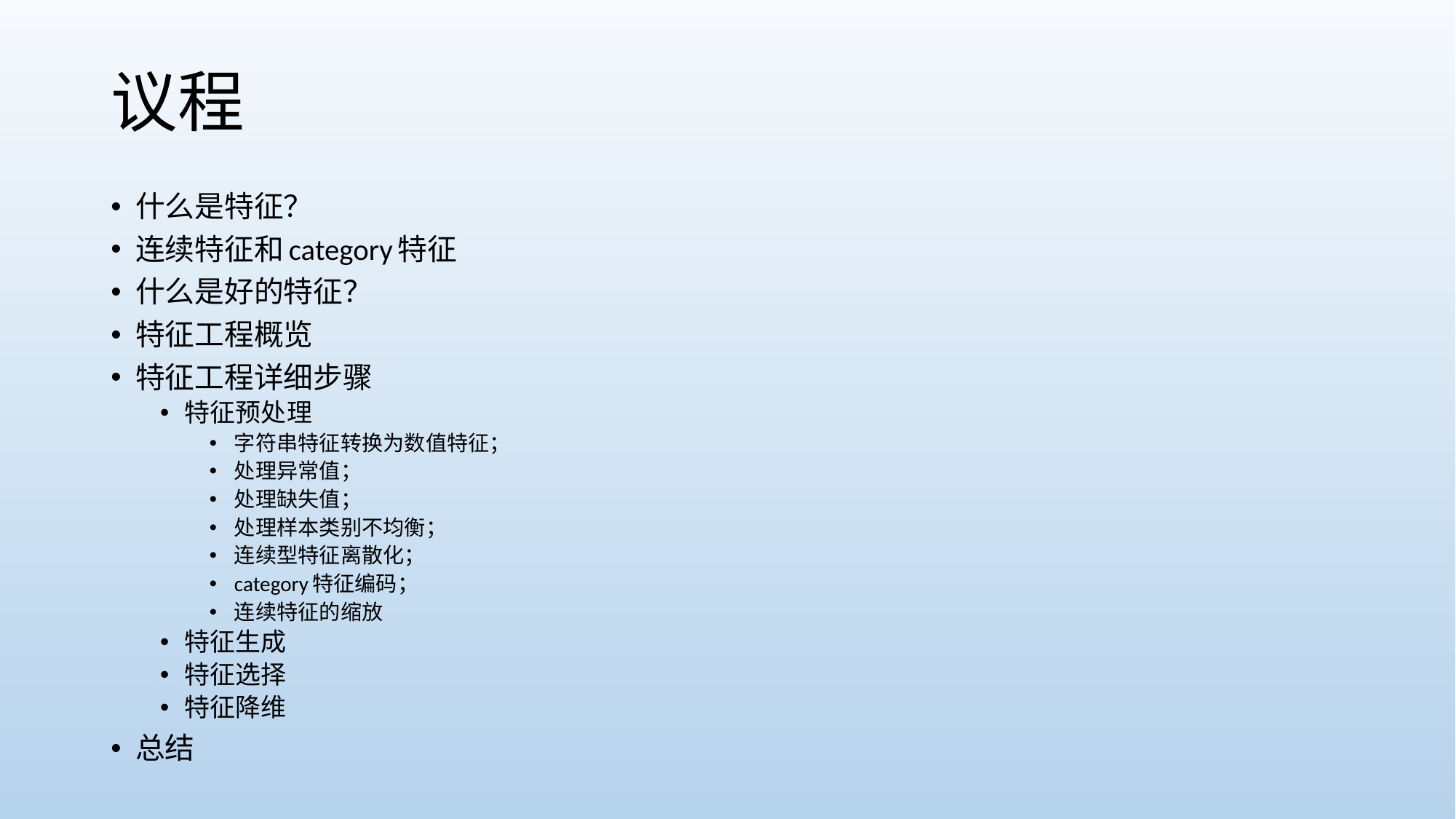

# 议程
什么是特征？
连续特征和category特征
什么是好的特征？
特征工程概览
特征工程详细步骤
特征预处理
字符串特征转换为数值特征；
处理异常值；
处理缺失值；
处理样本类别不均衡；
连续型特征离散化；
category特征编码；
连续特征的缩放
特征生成
特征选择
特征降维
总结